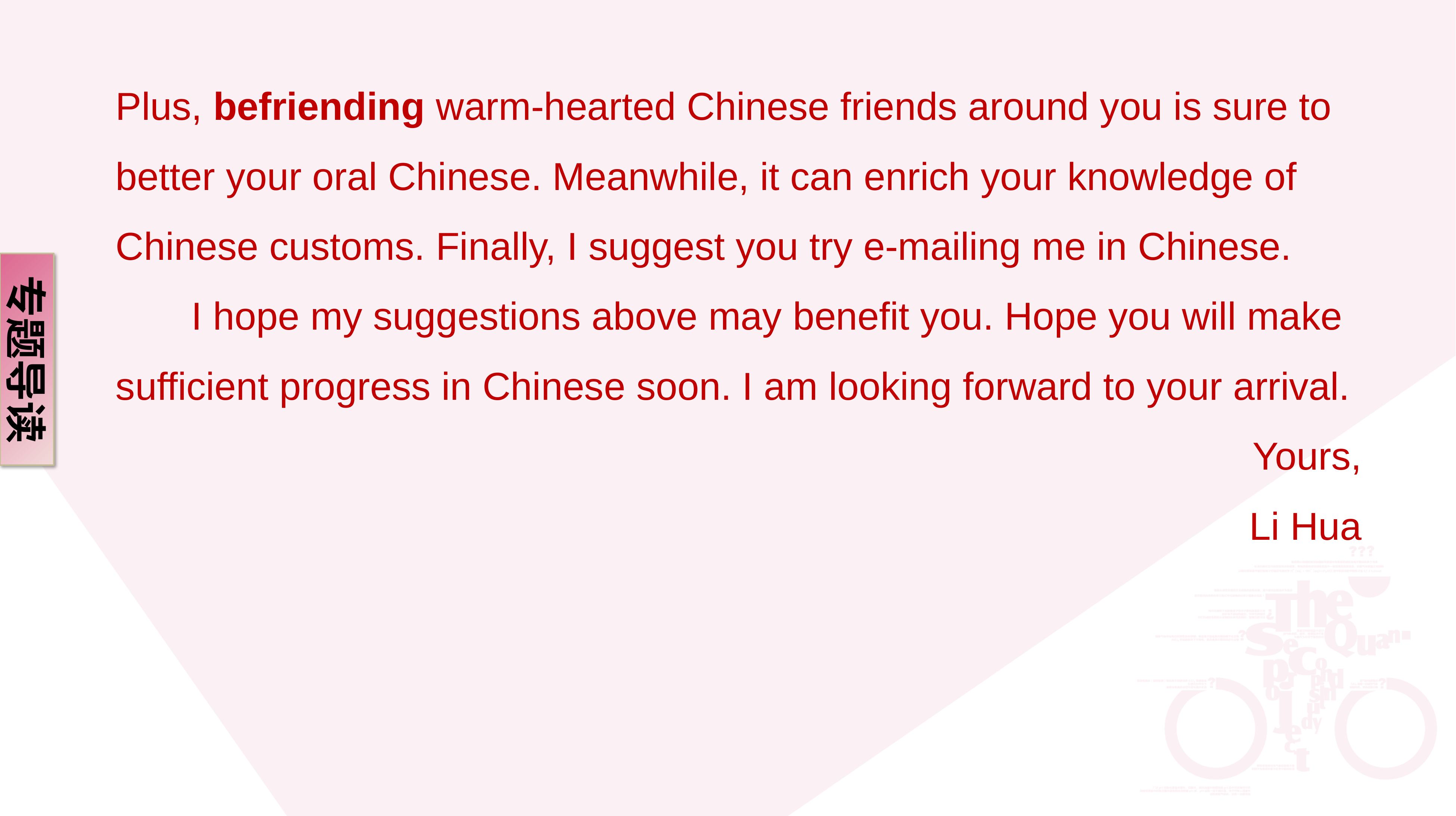

Plus, befriending warm-hearted Chinese friends around you is sure to better your oral Chinese. Meanwhile, it can enrich your knowledge of Chinese customs. Finally, I suggest you try e-mailing me in Chinese.
       I hope my suggestions above may benefit you. Hope you will make sufficient progress in Chinese soon. I am looking forward to your arrival.
Yours,
Li Hua
专题导读